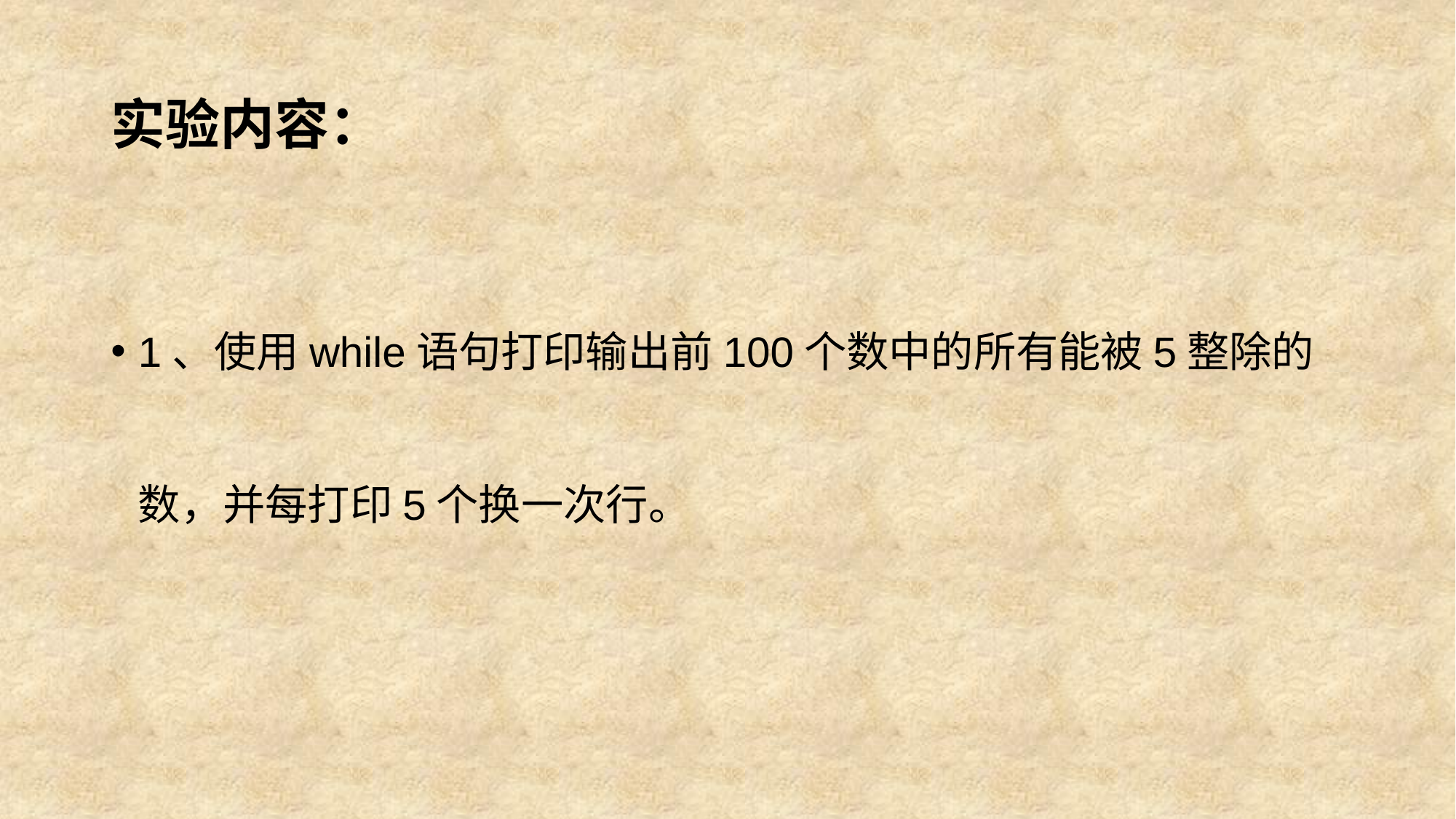

# 实验内容：
1、使用while语句打印输出前100个数中的所有能被5整除的数，并每打印5个换一次行。